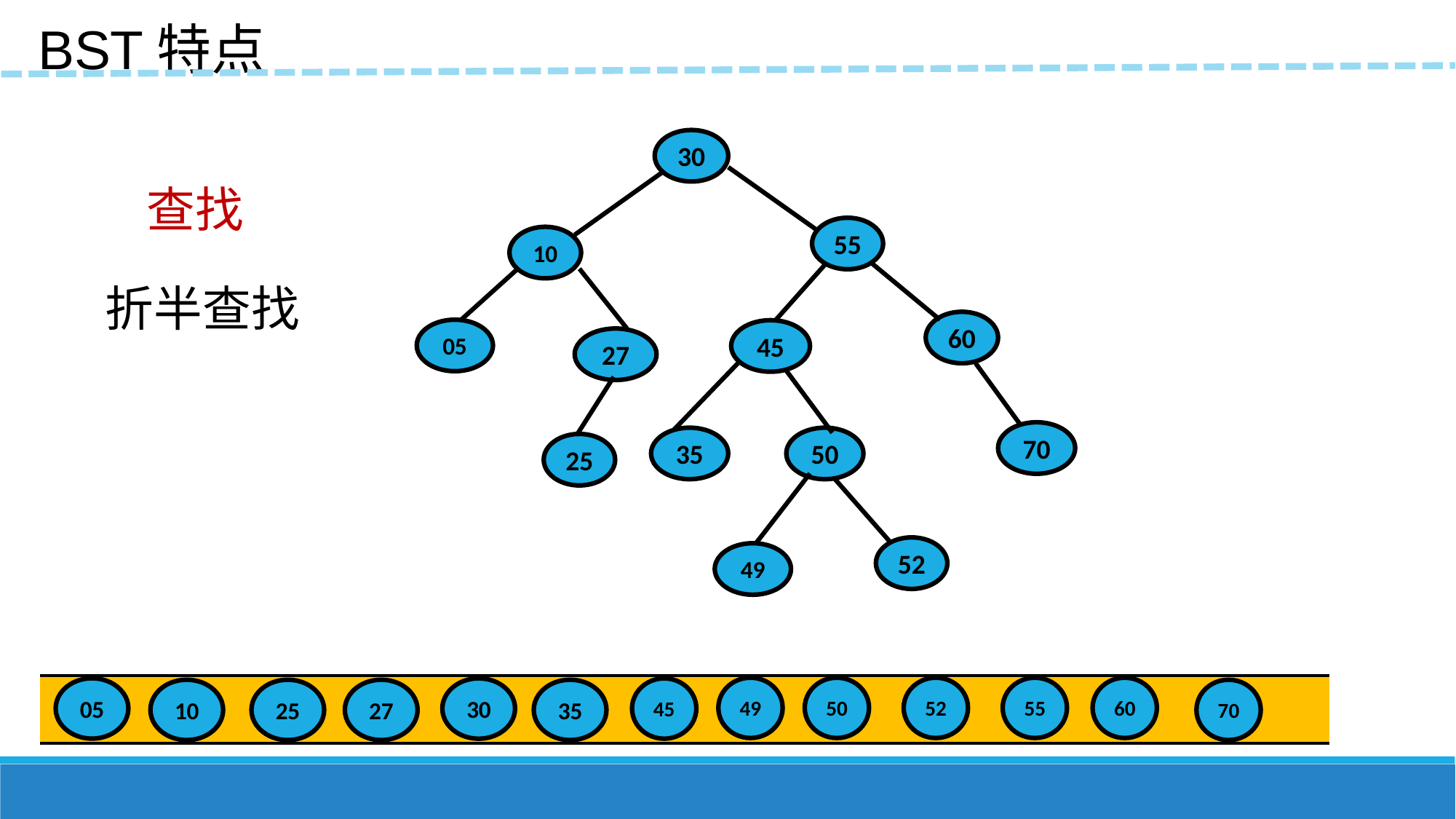

BST特点
30

查找
55
10

折半查找
60
05
45
27

70
50
35
25

52
49
|  |  |  |  |  |  |  |  |
| --- | --- | --- | --- | --- | --- | --- | --- |
49
50
52
55
60
05
30
45
10
25
27
35
70